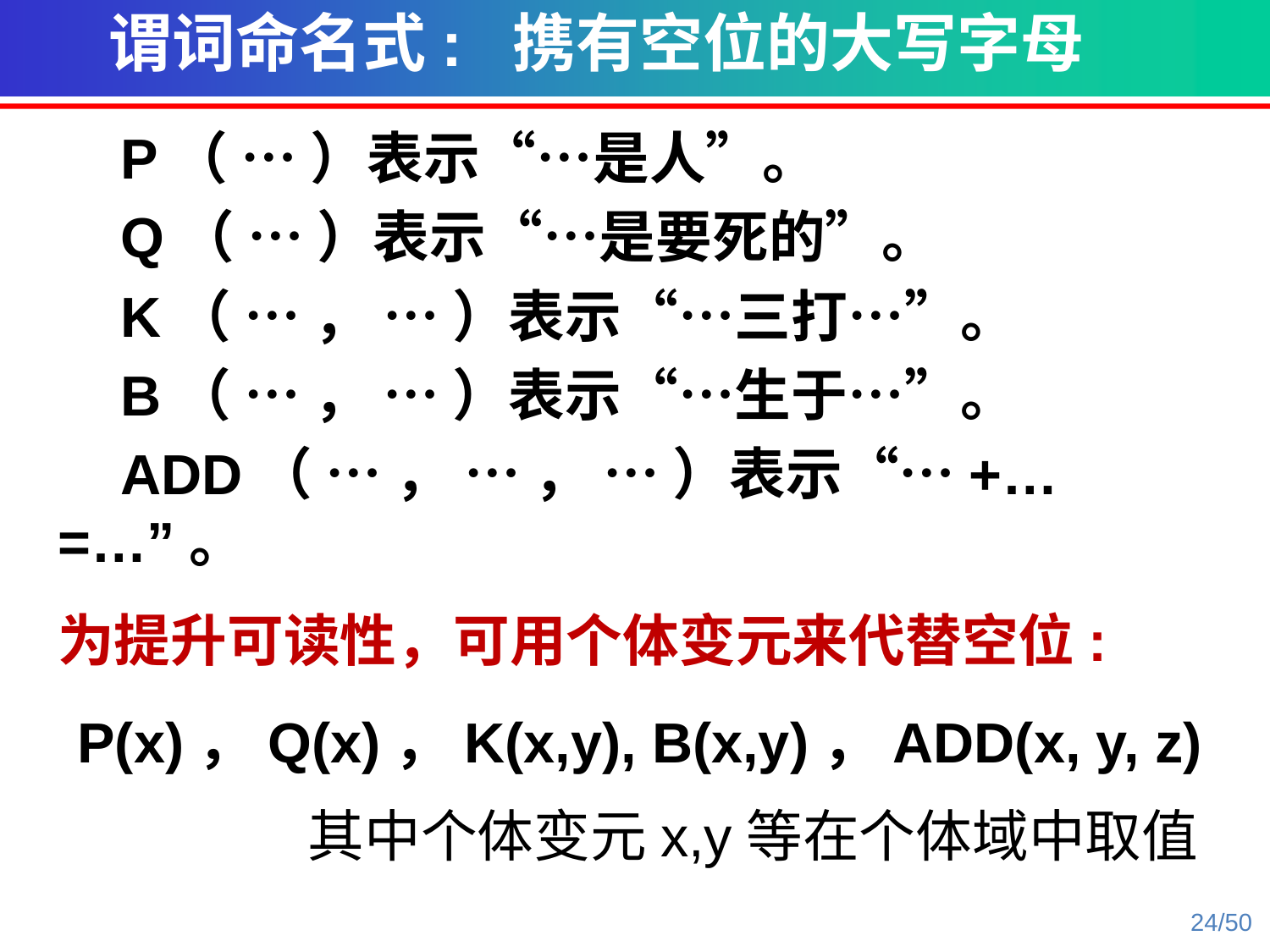

谓词命名式:  携有空位的大写字母
    P（ … ）表示“…是人”。
    Q（ … ）表示“…是要死的”。
    K（ … ， … ）表示“…三打…”。
    B（ … ， … ）表示“…生于…”。
    ADD（ … ， … ， … ）表示“…+…=…”。
为提升可读性，可用个体变元来代替空位:
P(x)，Q(x)，K(x,y), B(x,y)，ADD(x, y, z)
其中个体变元x,y等在个体域中取值
24/50